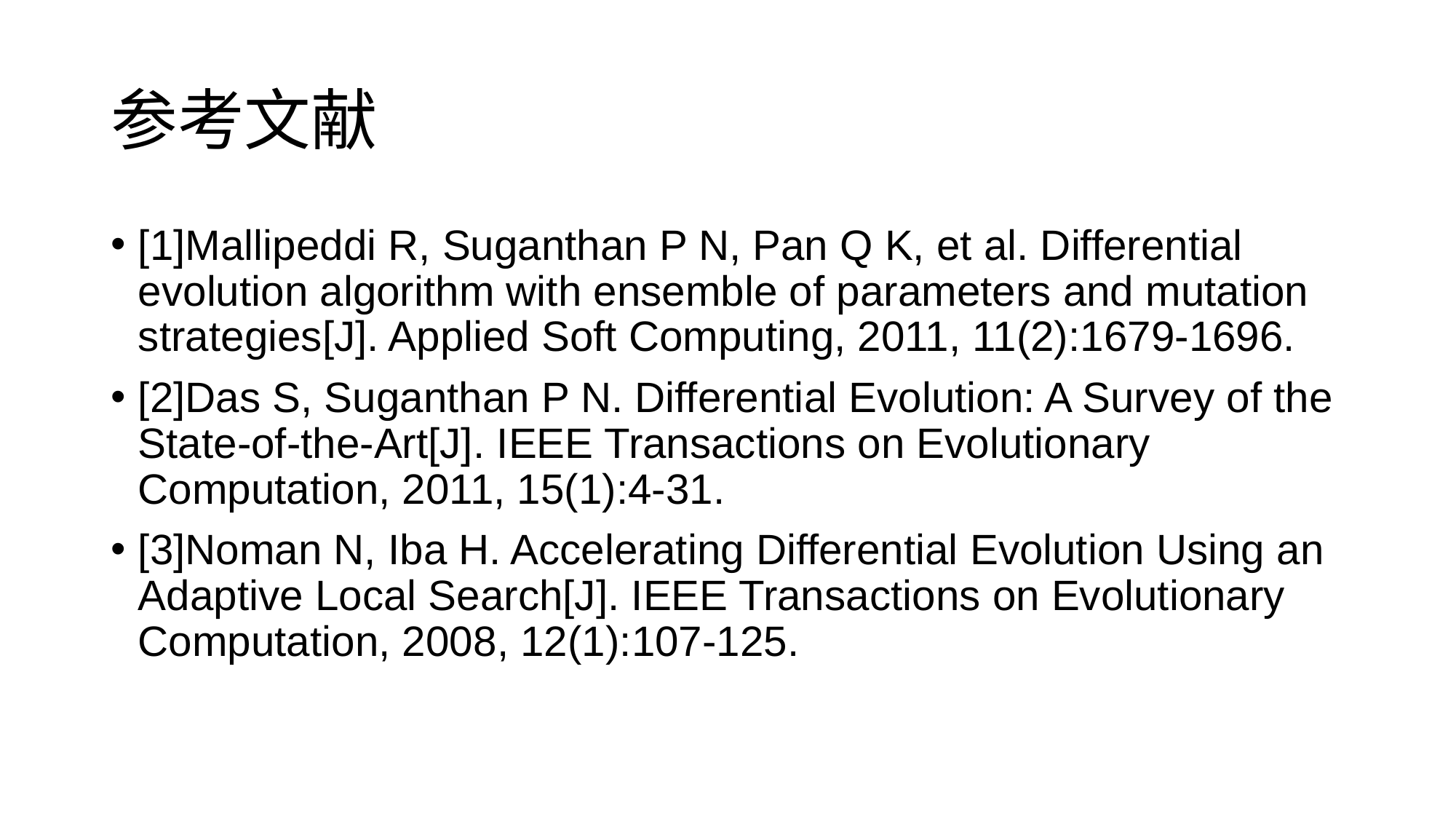

# 参考文献
[1]Mallipeddi R, Suganthan P N, Pan Q K, et al. Differential evolution algorithm with ensemble of parameters and mutation strategies[J]. Applied Soft Computing, 2011, 11(2):1679-1696.
[2]Das S, Suganthan P N. Differential Evolution: A Survey of the State-of-the-Art[J]. IEEE Transactions on Evolutionary Computation, 2011, 15(1):4-31.
[3]Noman N, Iba H. Accelerating Differential Evolution Using an Adaptive Local Search[J]. IEEE Transactions on Evolutionary Computation, 2008, 12(1):107-125.